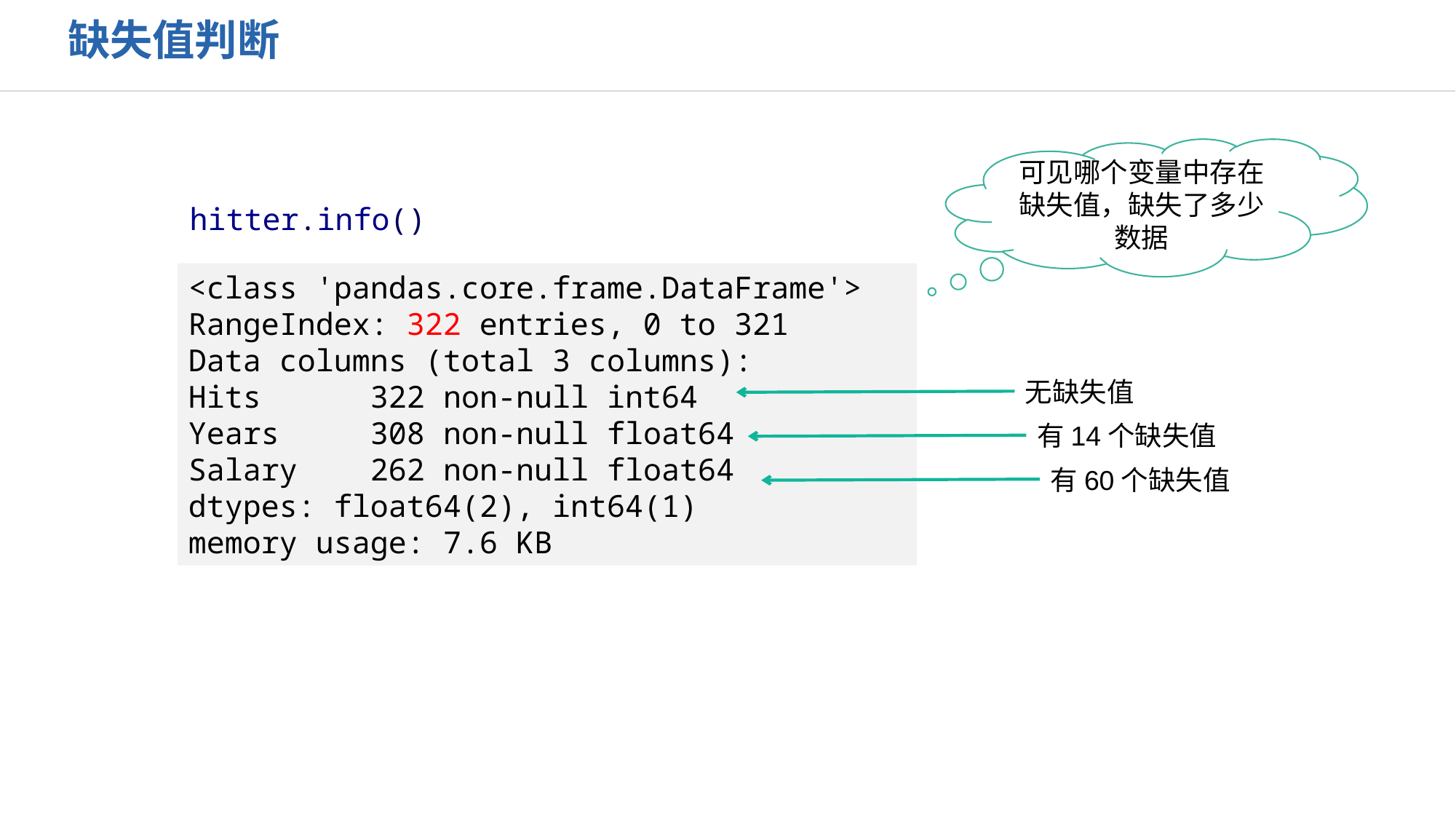

缺失值判断

可见哪个变量中存在缺失值，缺失了多少数据
hitter.info()
<class 'pandas.core.frame.DataFrame'>
RangeIndex: 322 entries, 0 to 321
Data columns (total 3 columns):
Hits      322 non-null int64
Years     308 non-null float64
Salary    262 non-null float64
dtypes: float64(2), int64(1)
memory usage: 7.6 KB
无缺失值
有14个缺失值
有60个缺失值